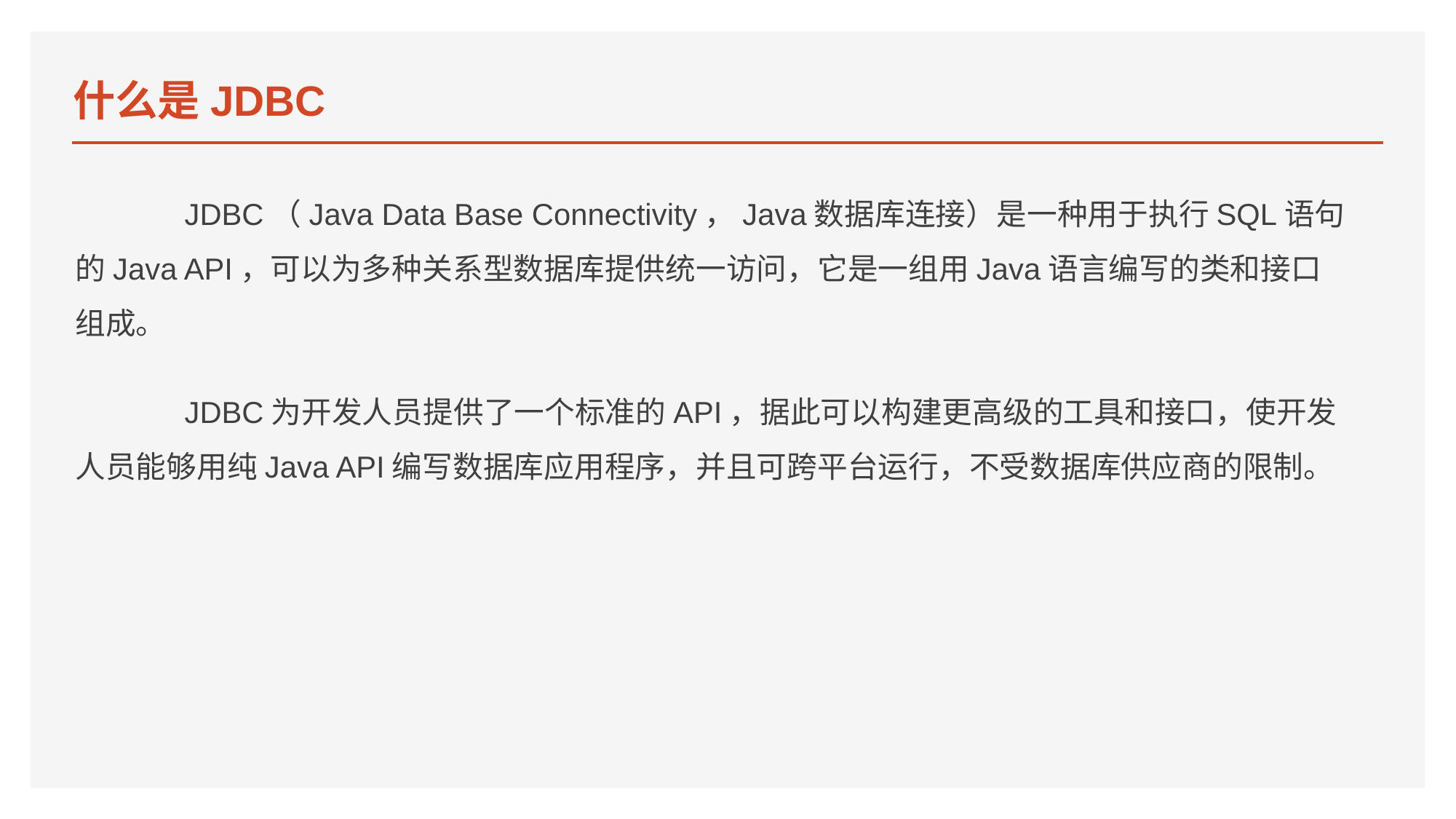

# 什么是JDBC
	JDBC（Java Data Base Connectivity，Java数据库连接）是一种用于执行SQL语句的Java API，可以为多种关系型数据库提供统一访问，它是一组用Java语言编写的类和接口组成。
  	JDBC为开发人员提供了一个标准的API，据此可以构建更高级的工具和接口，使开发人员能够用纯Java API编写数据库应用程序，并且可跨平台运行，不受数据库供应商的限制。